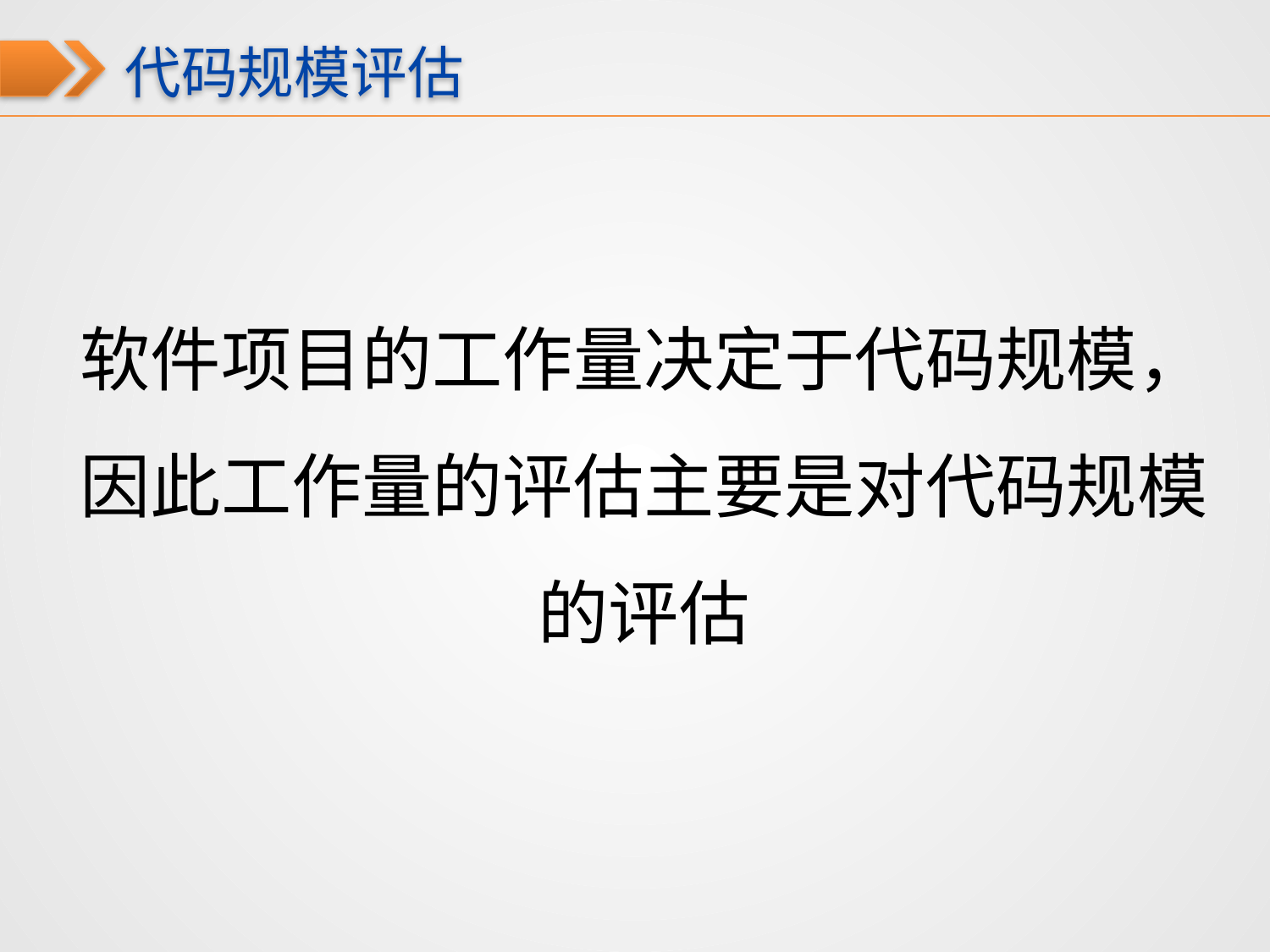

代码规模评估

软件项目的工作量决定于代码规模，因此工作量的评估主要是对代码规模的评估